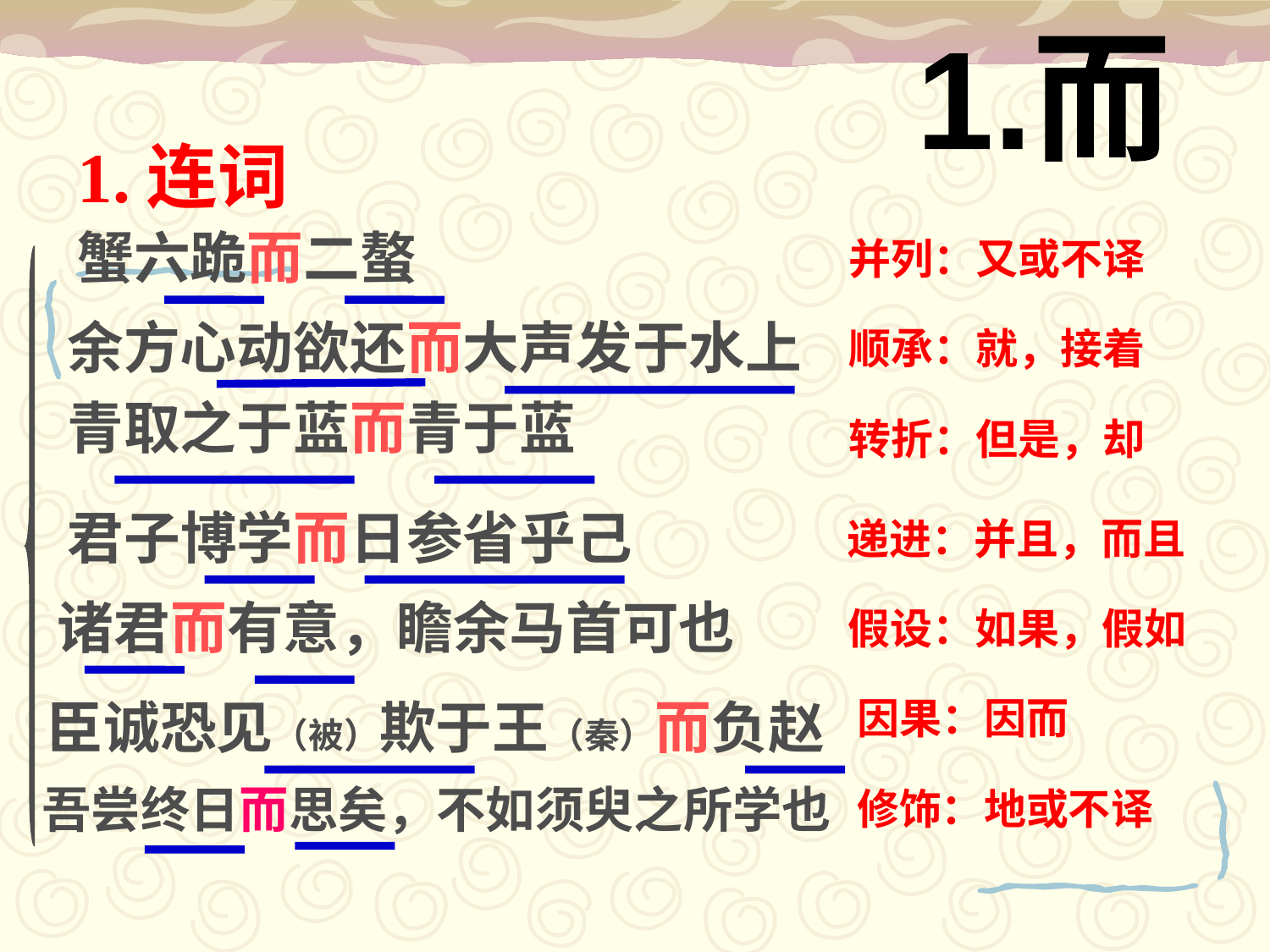

1.而
1.连词
蟹六跪而二螯
并列：又或不译

余方心动欲还而大声发于水上
顺承：就，接着

青取之于蓝而青于蓝

转折：但是，却

君子博学而日参省乎己
递进：并且，而且

诸君而有意，瞻余马首可也
假设：如果，假如

臣诚恐见（被）欺于王（秦）而负赵
因果：因而

吾尝终日而思矣，不如须臾之所学也
修饰：地或不译